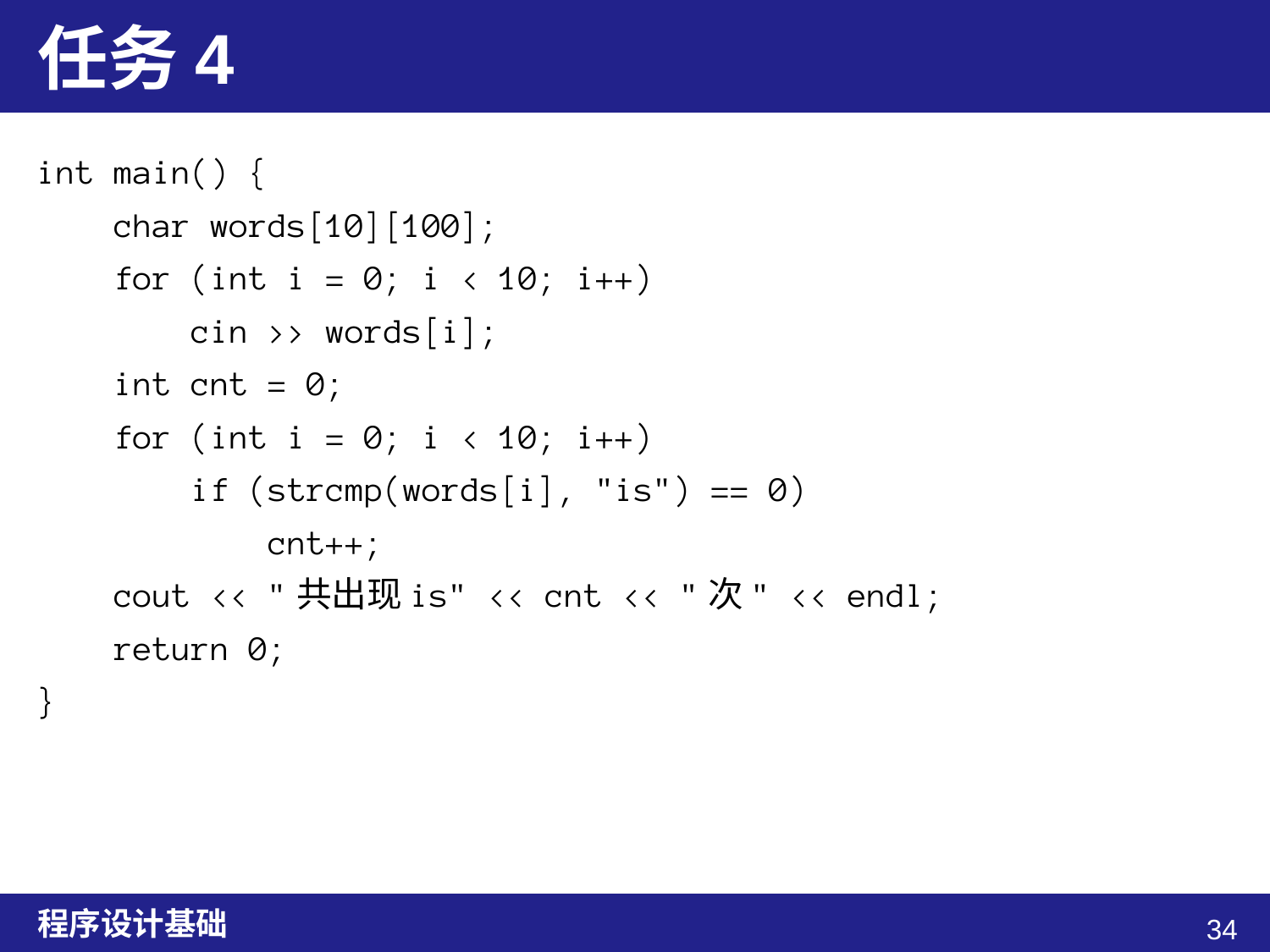

# 任务4
int main() {
    char words[10][100];
    for (int i = 0; i < 10; i++)
        cin >> words[i];
    int cnt = 0;
    for (int i = 0; i < 10; i++)
        if (strcmp(words[i], "is") == 0)
            cnt++;
    cout << "共出现is" << cnt << "次" << endl;
    return 0;
}